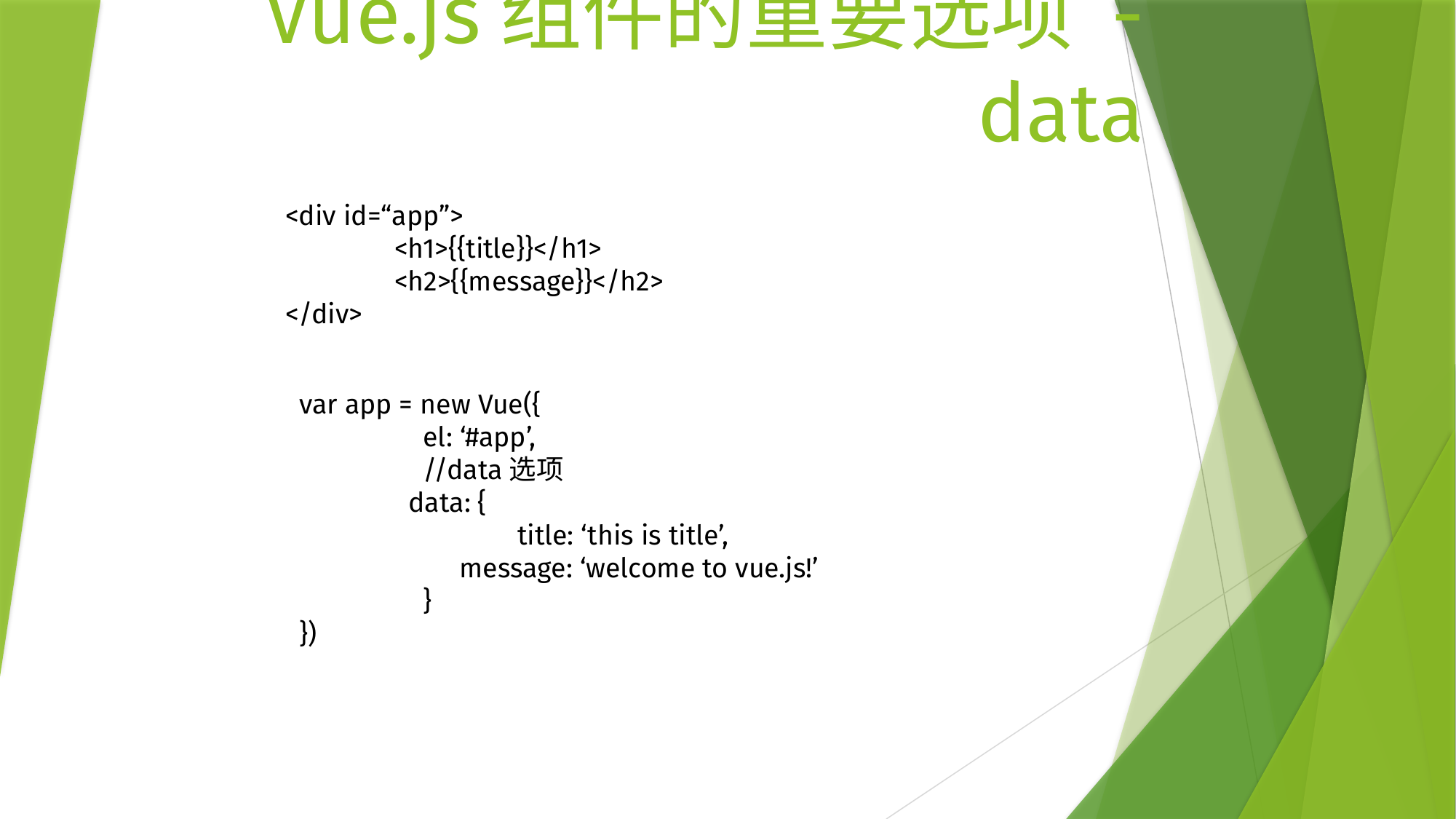

# Vue.js组件的重要选项 -data
<div id=“app”>
    	<h1>{{title}}</h1>
    	<h2>{{message}}</h2>
</div>
var app = new Vue({
	  el: ‘#app’,
	  //data选项
 	data: {
  		title: ‘this is title’,
	       message: ‘welcome to vue.js!’
	  }
})